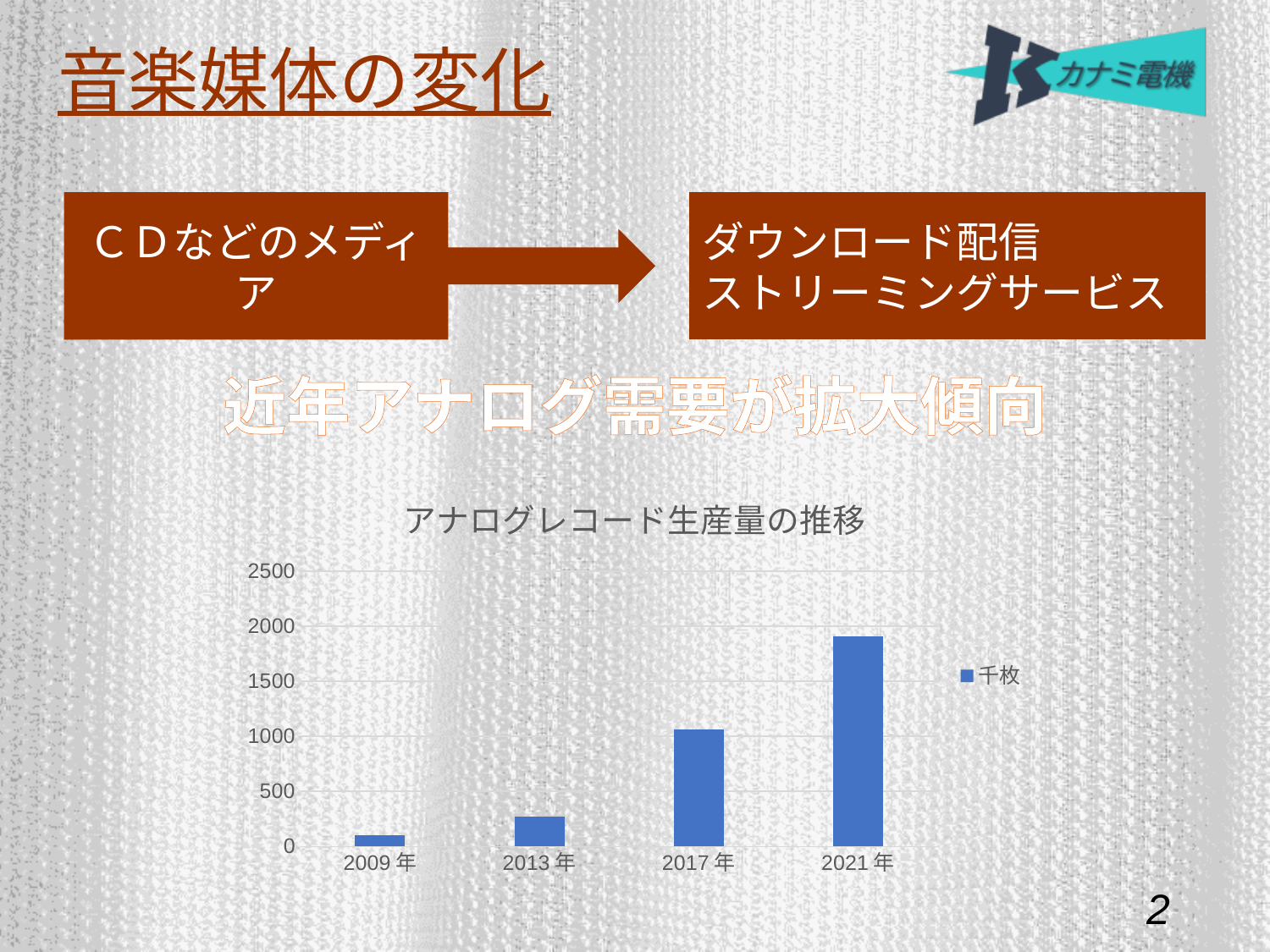

音楽媒体の変化
ダウンロード配信
ストリーミングサービス
ＣＤなどのメディア
近年アナログ需要が拡大傾向

### Chart: アナログレコード生産量の推移

| Category | 千枚 |
|---|---|
| 2009年 | 102.0 |
| 2013年 | 268.0 |
| 2017年 | 1063.0 |
| 2021年 | 1907.0 |
2